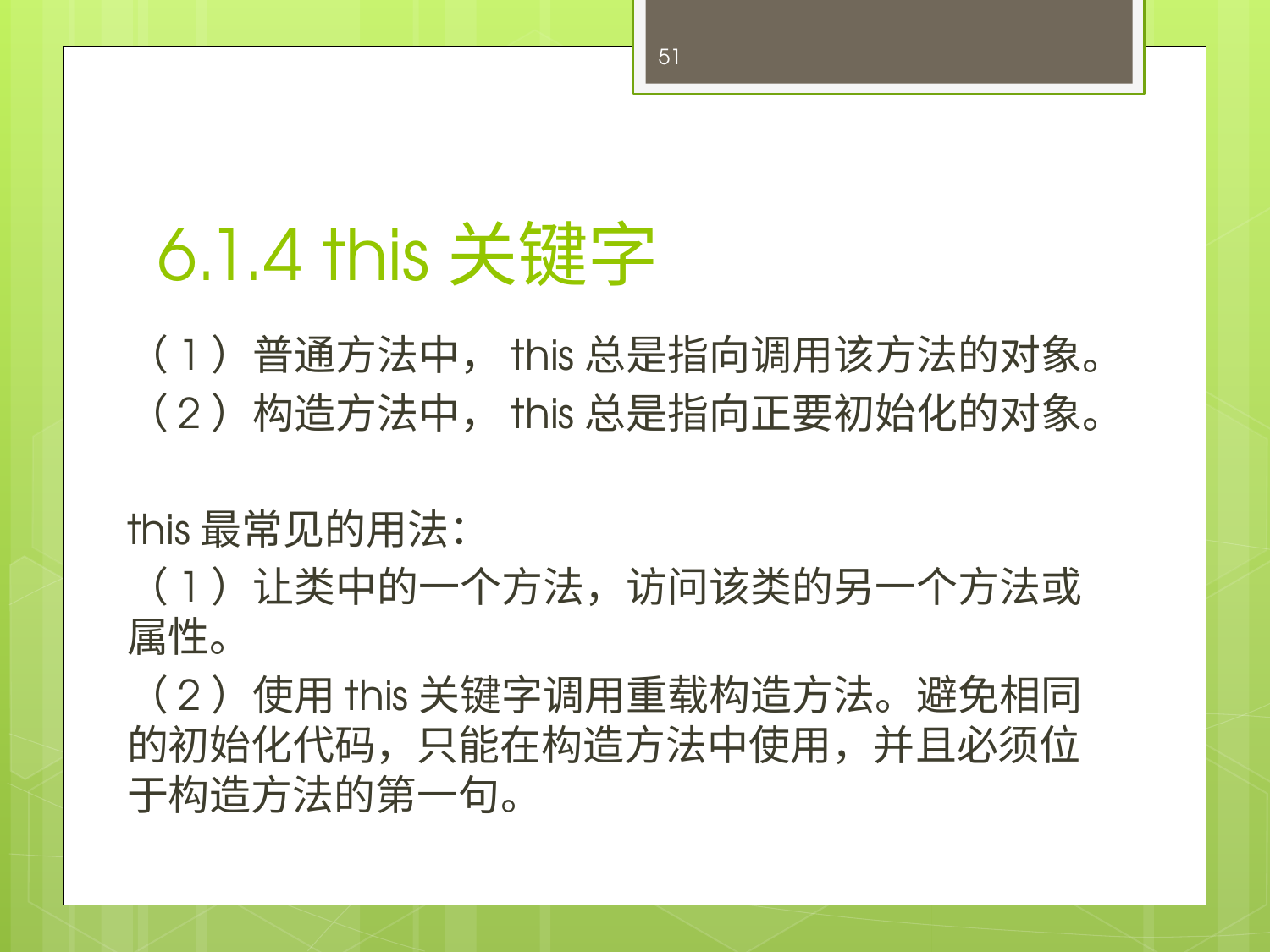

51
# 6.1.4 this关键字
（1）普通方法中，this总是指向调用该方法的对象。
（2）构造方法中，this总是指向正要初始化的对象。

this最常见的用法：
（1）让类中的一个方法，访问该类的另一个方法或属性。
（2）使用this关键字调用重载构造方法。避免相同的初始化代码，只能在构造方法中使用，并且必须位于构造方法的第一句。